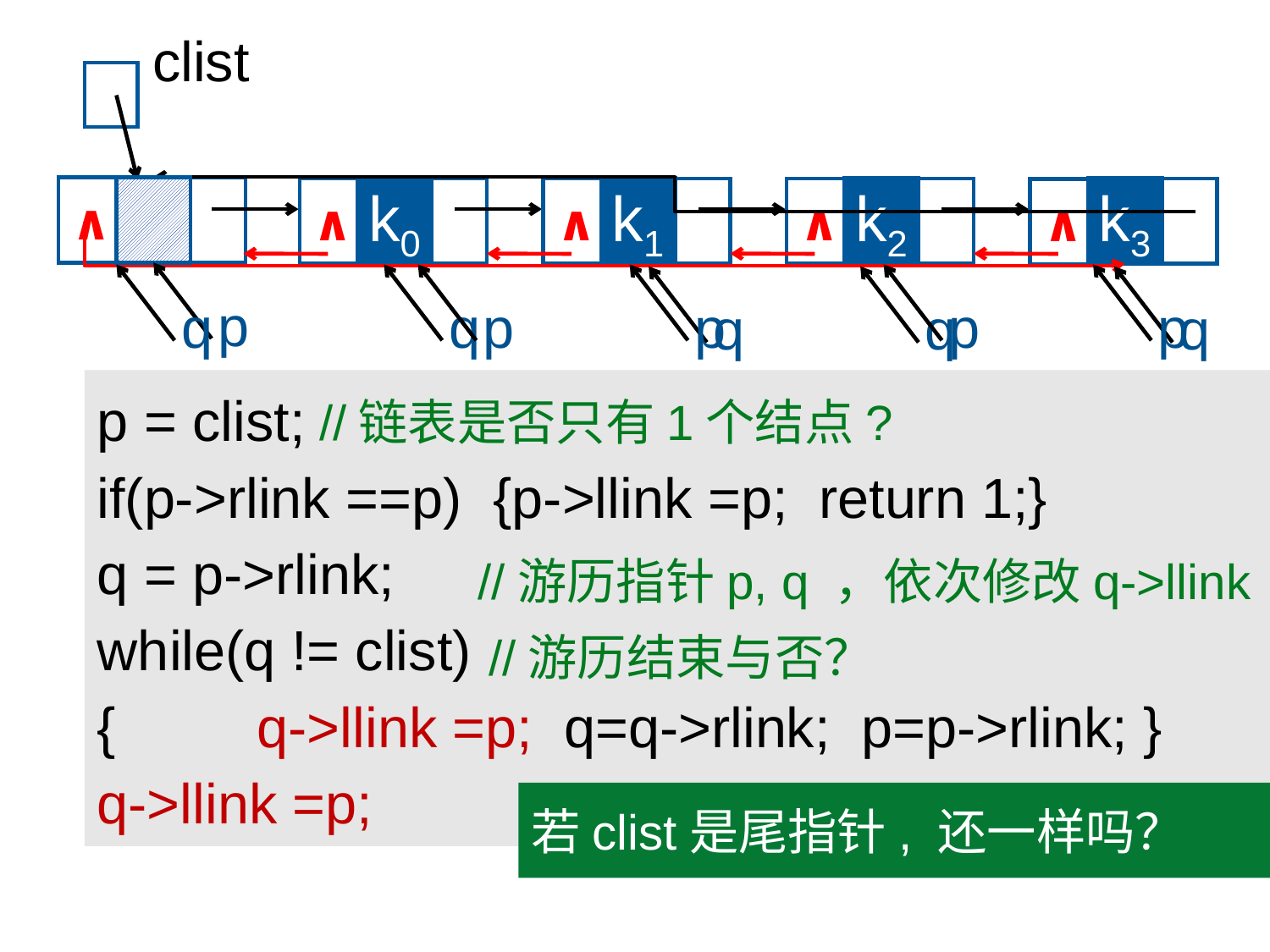

clist

∧

k0
k1
k2
k3
∧
∧
∧

∧
p
q
q
p
p
p
p
q
q
q
p = clist;
if(p->rlink ==p)  {p->llink =p;  return 1;}
q = p->rlink;
while(q != clist)
{         q->llink =p;  q=q->rlink;  p=p->rlink; }
q->llink =p;
//链表是否只有1个结点?
//游历指针p, q ，依次修改q->llink
//游历结束与否？
若clist是尾指针, 还一样吗？